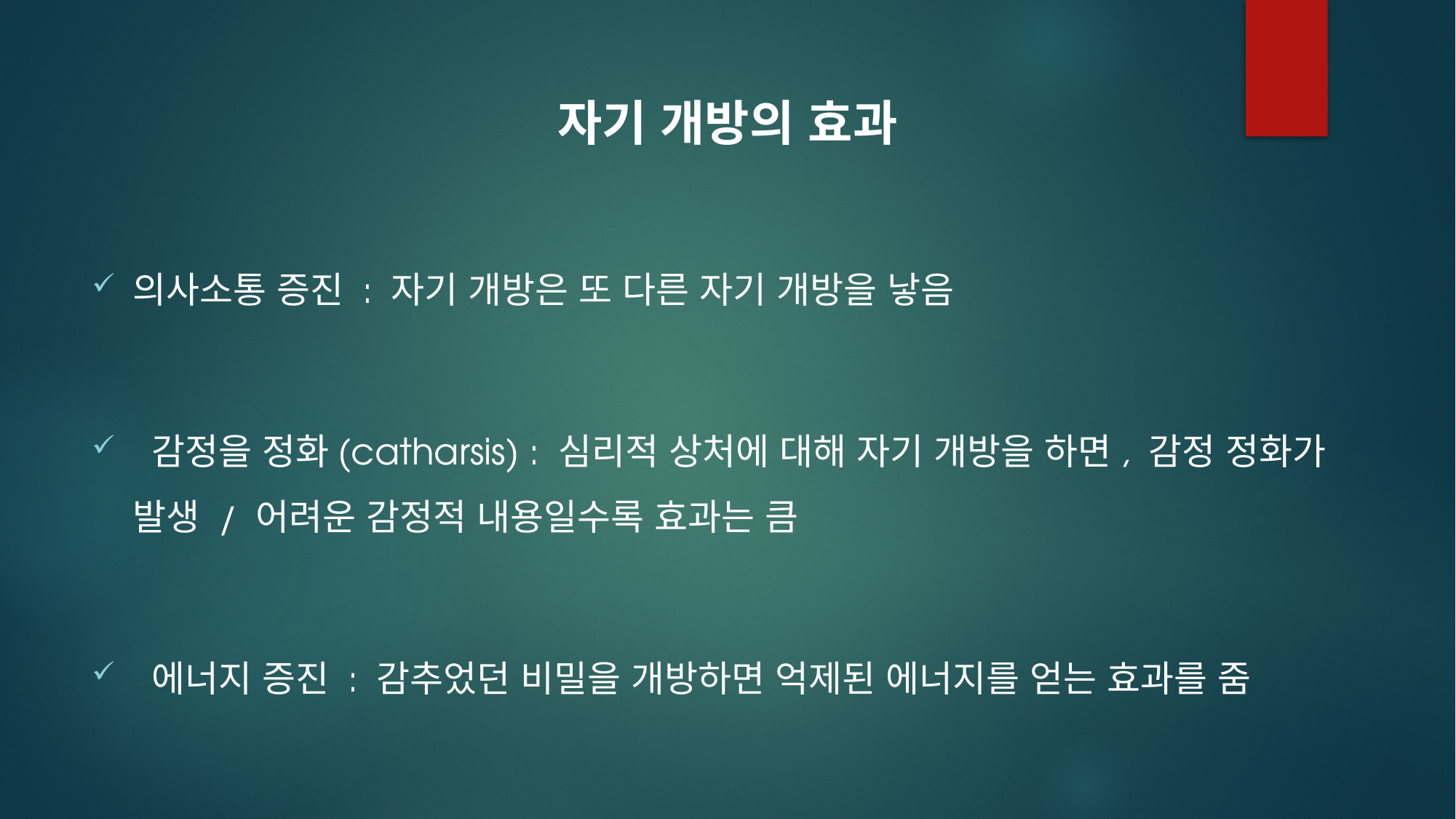

자기 개방의 효과
의사소통 증진 : 자기 개방은 또 다른 자기 개방을 낳음

 감정을 정화(catharsis) : 심리적 상처에 대해 자기 개방을 하면, 감정 정화가 발생 / 어려운 감정적 내용일수록 효과는 큼

 에너지 증진 : 감추었던 비밀을 개방하면 억제된 에너지를 얻는 효과를 줌